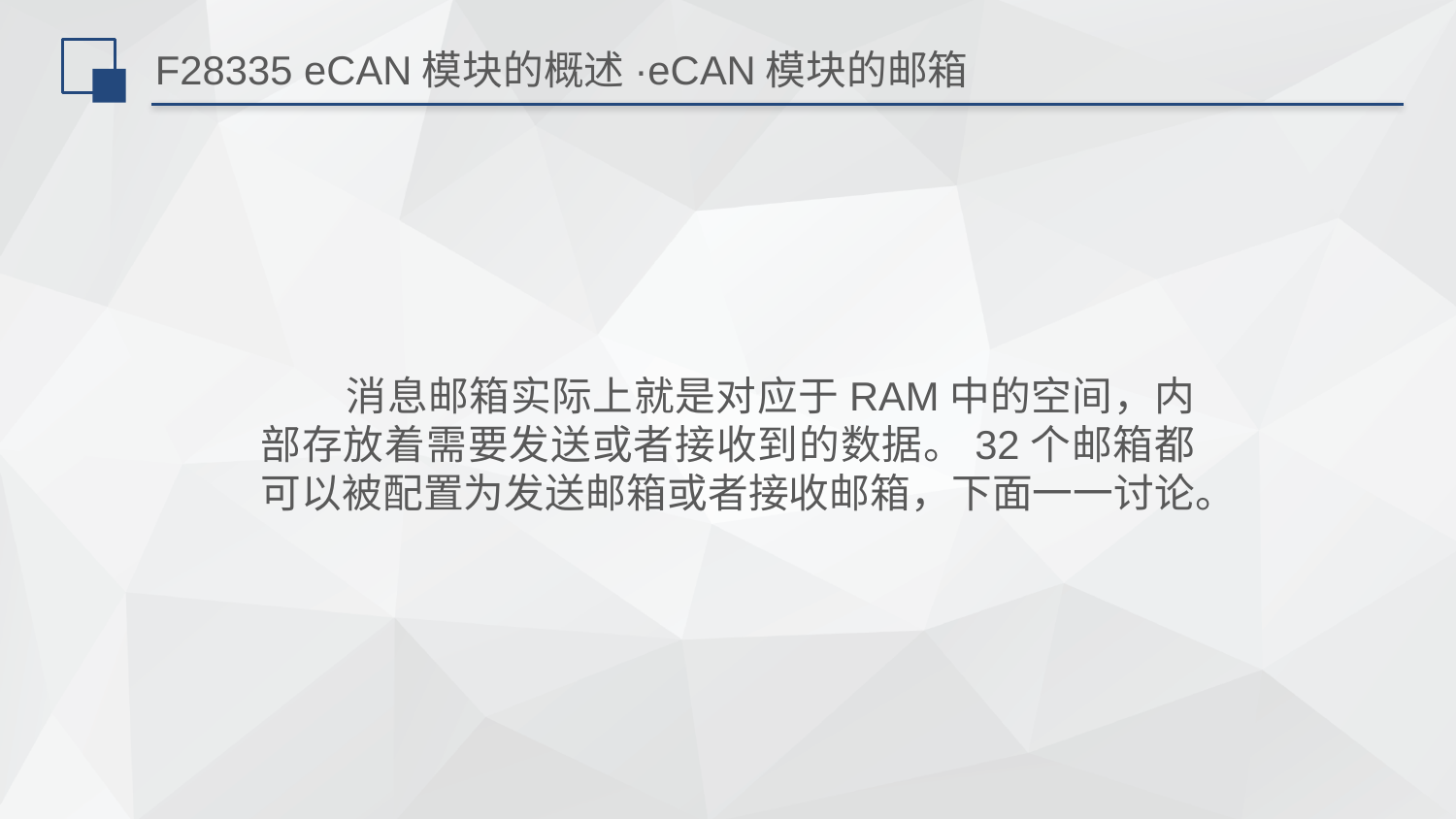

# F28335 eCAN模块的概述·eCAN模块的邮箱
消息邮箱实际上就是对应于RAM中的空间，内部存放着需要发送或者接收到的数据。32个邮箱都可以被配置为发送邮箱或者接收邮箱，下面一一讨论。